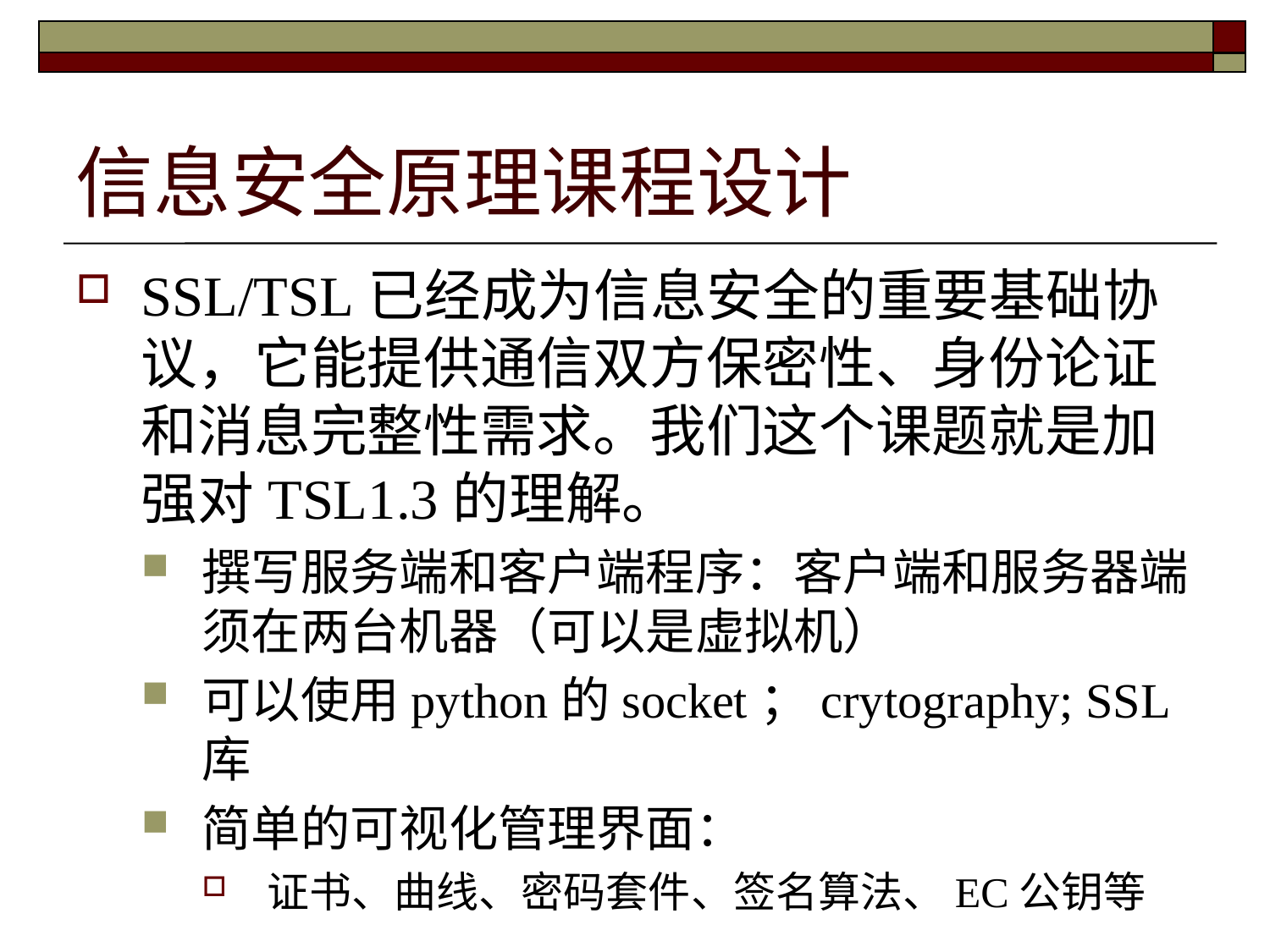

# 信息安全原理课程设计
SSL/TSL已经成为信息安全的重要基础协议，它能提供通信双方保密性、身份论证和消息完整性需求。我们这个课题就是加强对TSL1.3的理解。
撰写服务端和客户端程序：客户端和服务器端须在两台机器（可以是虚拟机）
可以使用python的socket；crytography; SSL库
简单的可视化管理界面：
证书、曲线、密码套件、签名算法、EC公钥等